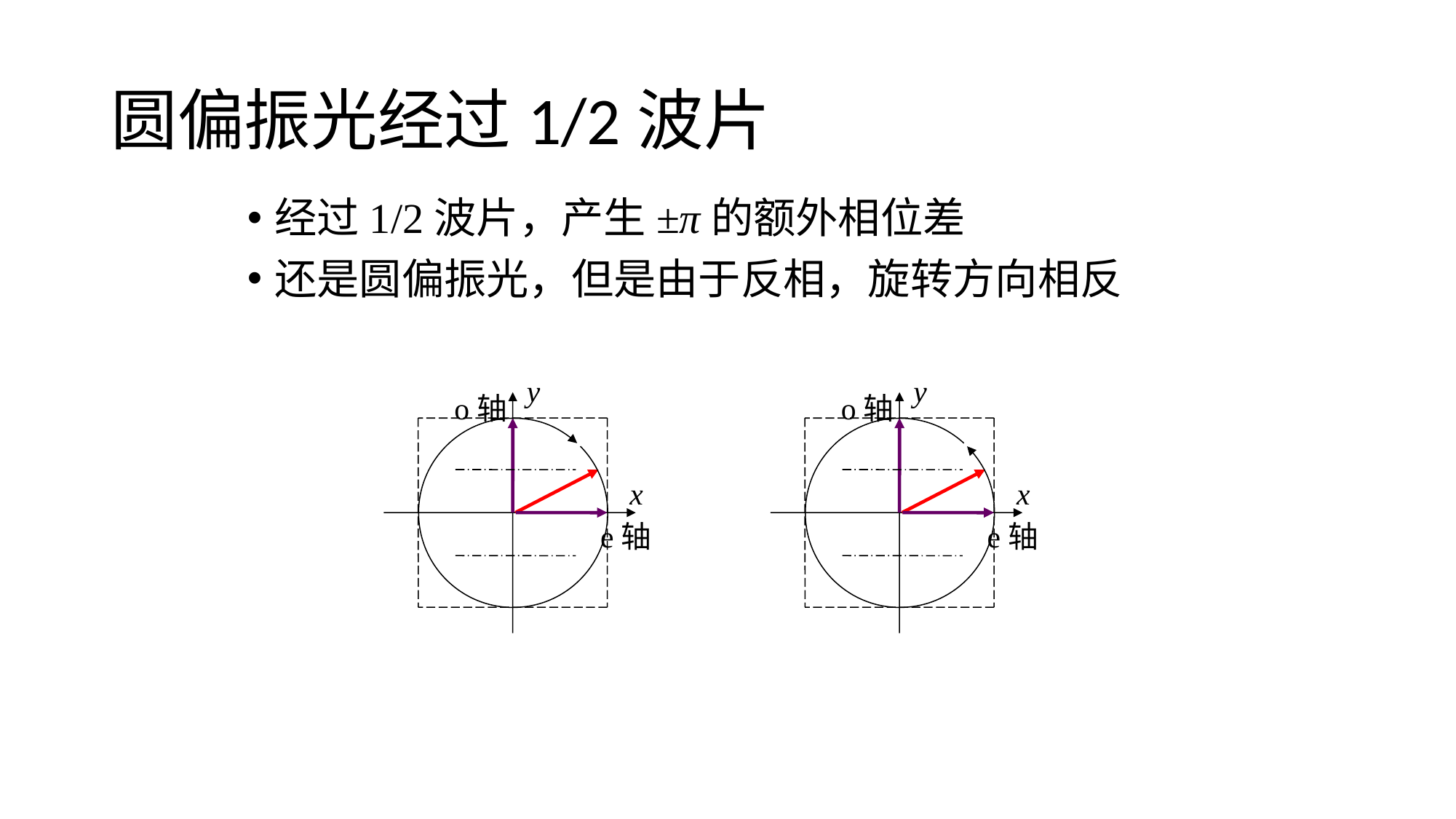

# 圆偏振光经过1/2波片
经过1/2波片，产生±π的额外相位差
还是圆偏振光，但是由于反相，旋转方向相反
y
y
o轴
o轴

x
x

e轴
e轴